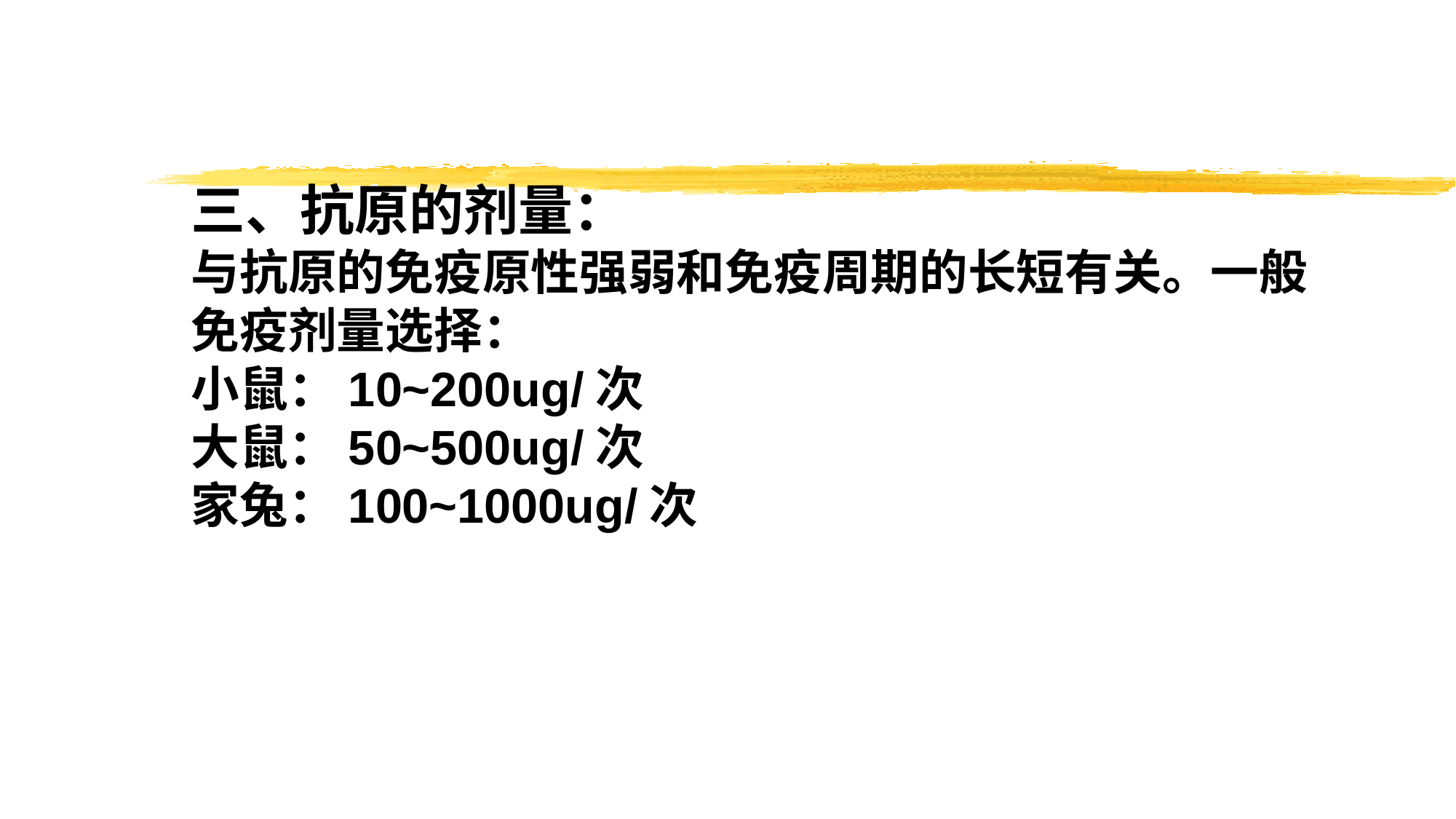

三、抗原的剂量：
与抗原的免疫原性强弱和免疫周期的长短有关。一般免疫剂量选择：
小鼠：10~200ug/次
大鼠：50~500ug/次
家兔：100~1000ug/次